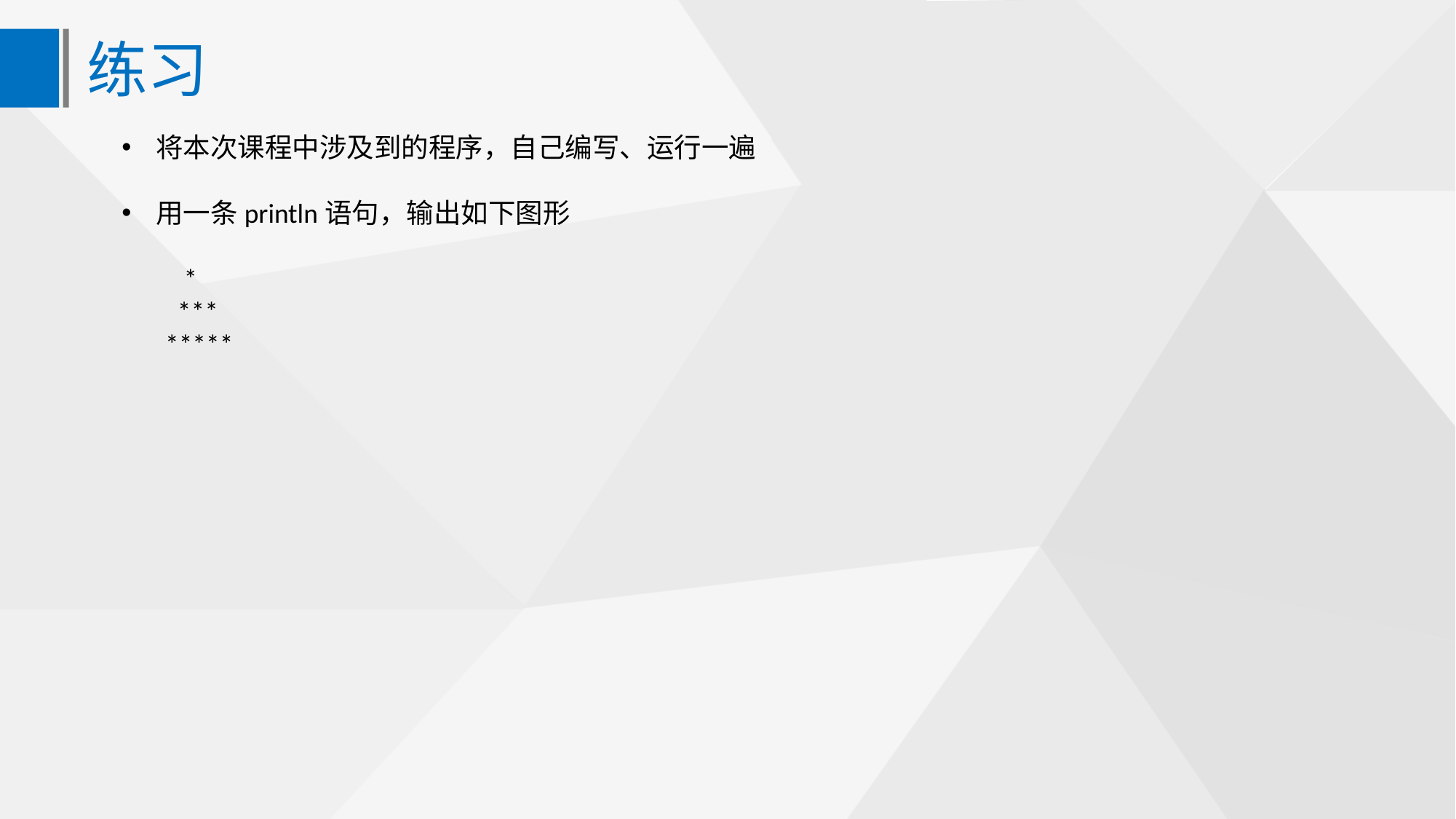

练习

将本次课程中涉及到的程序，自己编写、运行一遍

用一条println语句，输出如下图形

          *
         ***
       *****